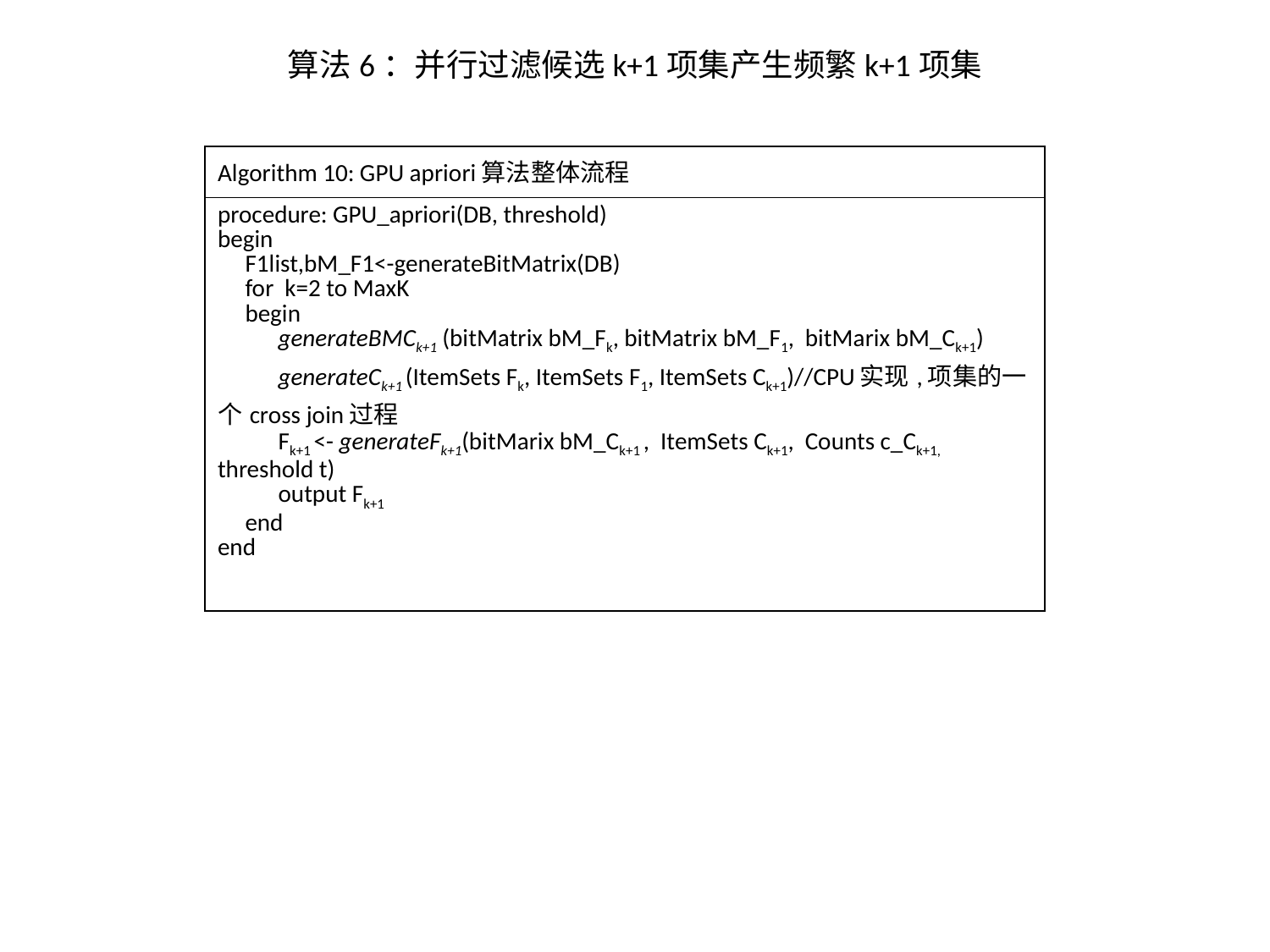

算法6：并行过滤候选k+1项集产生频繁k+1项集
| Algorithm 10: GPU apriori算法整体流程 |
| --- |
| procedure: GPU\_apriori(DB, threshold) begin F1list,bM\_F1<-generateBitMatrix(DB) for k=2 to MaxK begin generateBMCk+1 (bitMatrix bM\_Fk, bitMatrix bM\_F1, bitMarix bM\_Ck+1) generateCk+1 (ItemSets Fk, ItemSets F1, ItemSets Ck+1)//CPU实现,项集的一个cross join过程 Fk+1 <- generateFk+1(bitMarix bM\_Ck+1 , ItemSets Ck+1, Counts c\_Ck+1, threshold t) output Fk+1 end end |